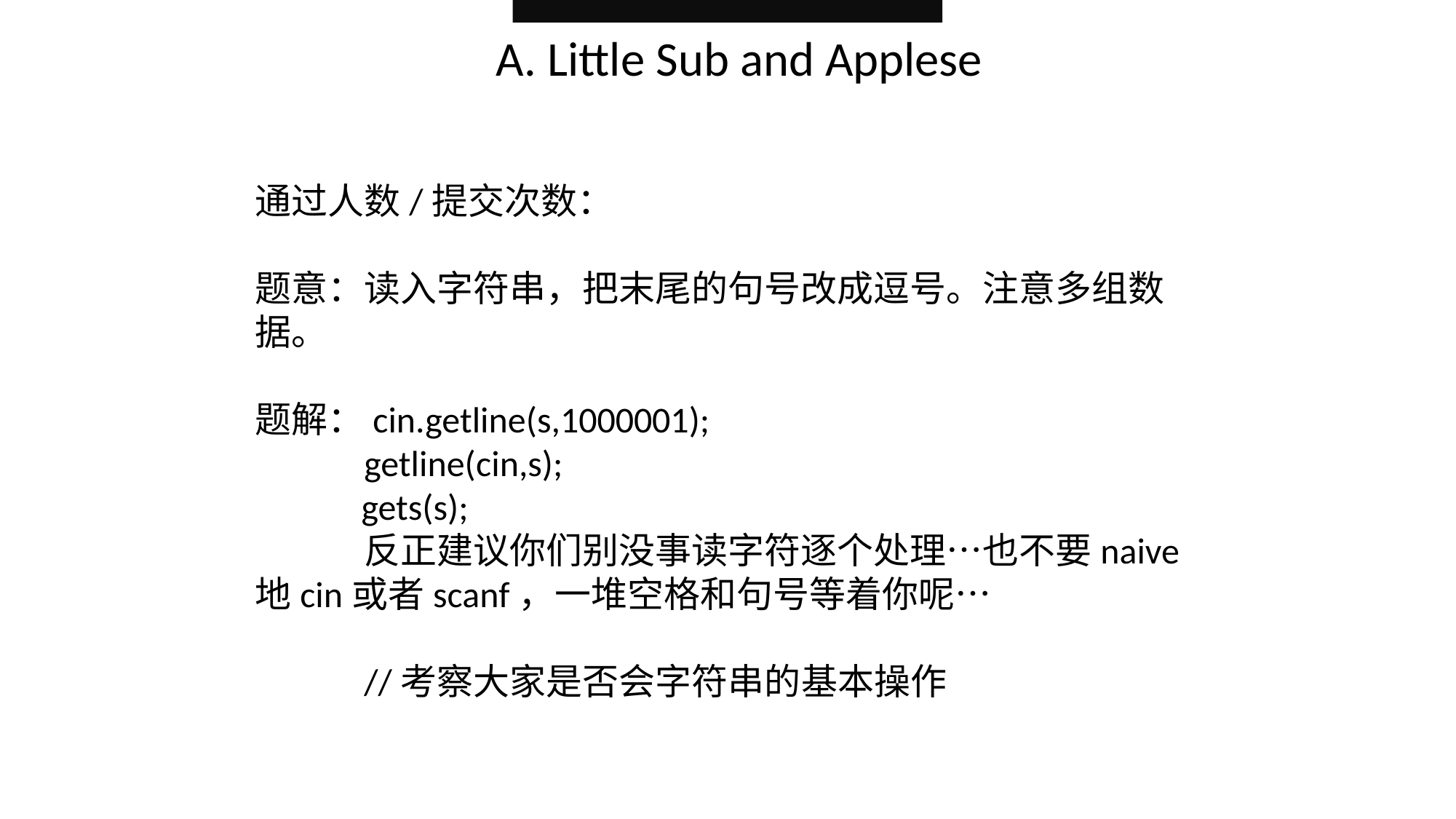

A. Little Sub and Applese
通过人数/提交次数：

题意：读入字符串，把末尾的句号改成逗号。注意多组数据。

题解：cin.getline(s,1000001);
	getline(cin,s);
             gets(s);
	反正建议你们别没事读字符逐个处理…也不要naive地cin或者scanf，一堆空格和句号等着你呢…

	//考察大家是否会字符串的基本操作